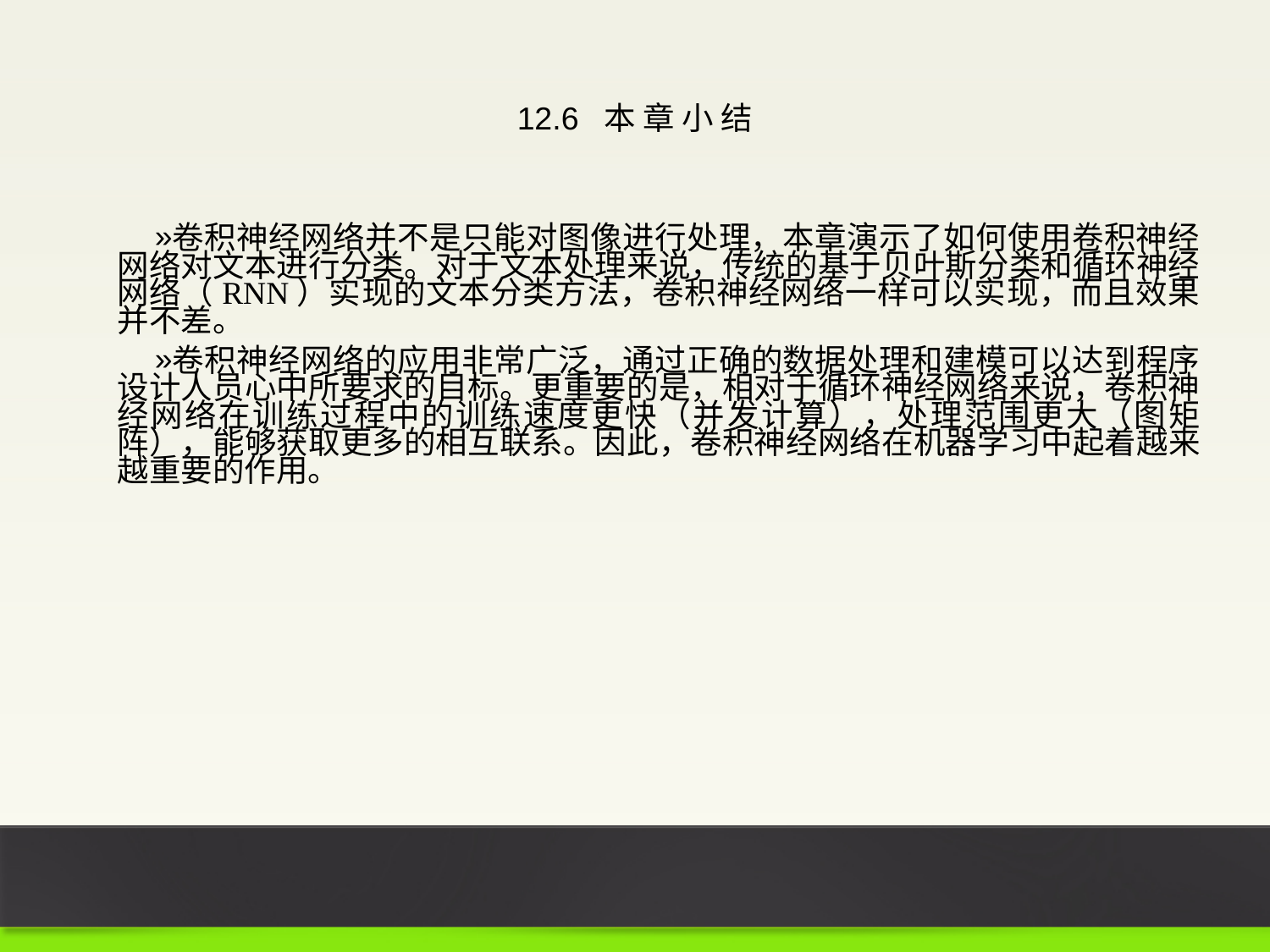

12.6  本 章 小 结
卷积神经网络并不是只能对图像进行处理，本章演示了如何使用卷积神经网络对文本进行分类。对于文本处理来说，传统的基于贝叶斯分类和循环神经网络（RNN）实现的文本分类方法，卷积神经网络一样可以实现，而且效果并不差。
卷积神经网络的应用非常广泛，通过正确的数据处理和建模可以达到程序设计人员心中所要求的目标。更重要的是，相对于循环神经网络来说，卷积神经网络在训练过程中的训练速度更快（并发计算），处理范围更大（图矩阵），能够获取更多的相互联系。因此，卷积神经网络在机器学习中起着越来越重要的作用。